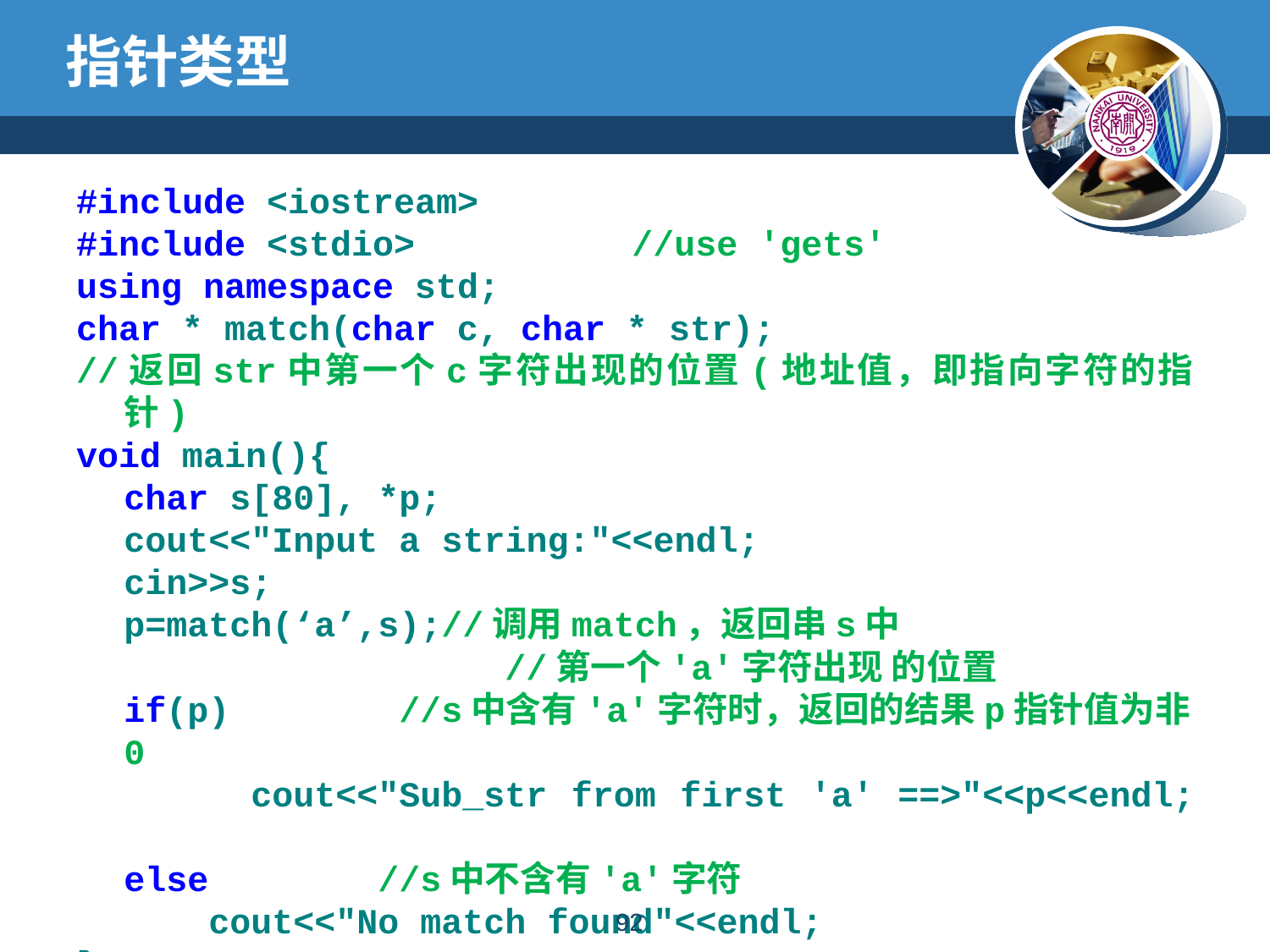

# 指针类型
#include <iostream>
#include <stdio>  		//use 'gets'
using namespace std;
char * match(char c, char * str);
//返回str中第一个c字符出现的位置(地址值，即指向字符的指针)
void main(){
	char s[80], *p;
	cout<<"Input a string:"<<endl;
	cin>>s;
	p=match(‘a’,s);//调用match，返回串s中
				//第一个'a'字符出现 的位置
	if(p)        //s中含有'a'字符时，返回的结果p指针值为非0
		cout<<"Sub_str from first 'a' ==>"<<p<<endl;
	else        //s中不含有'a'字符
	    cout<<"No match found"<<endl;
}
92